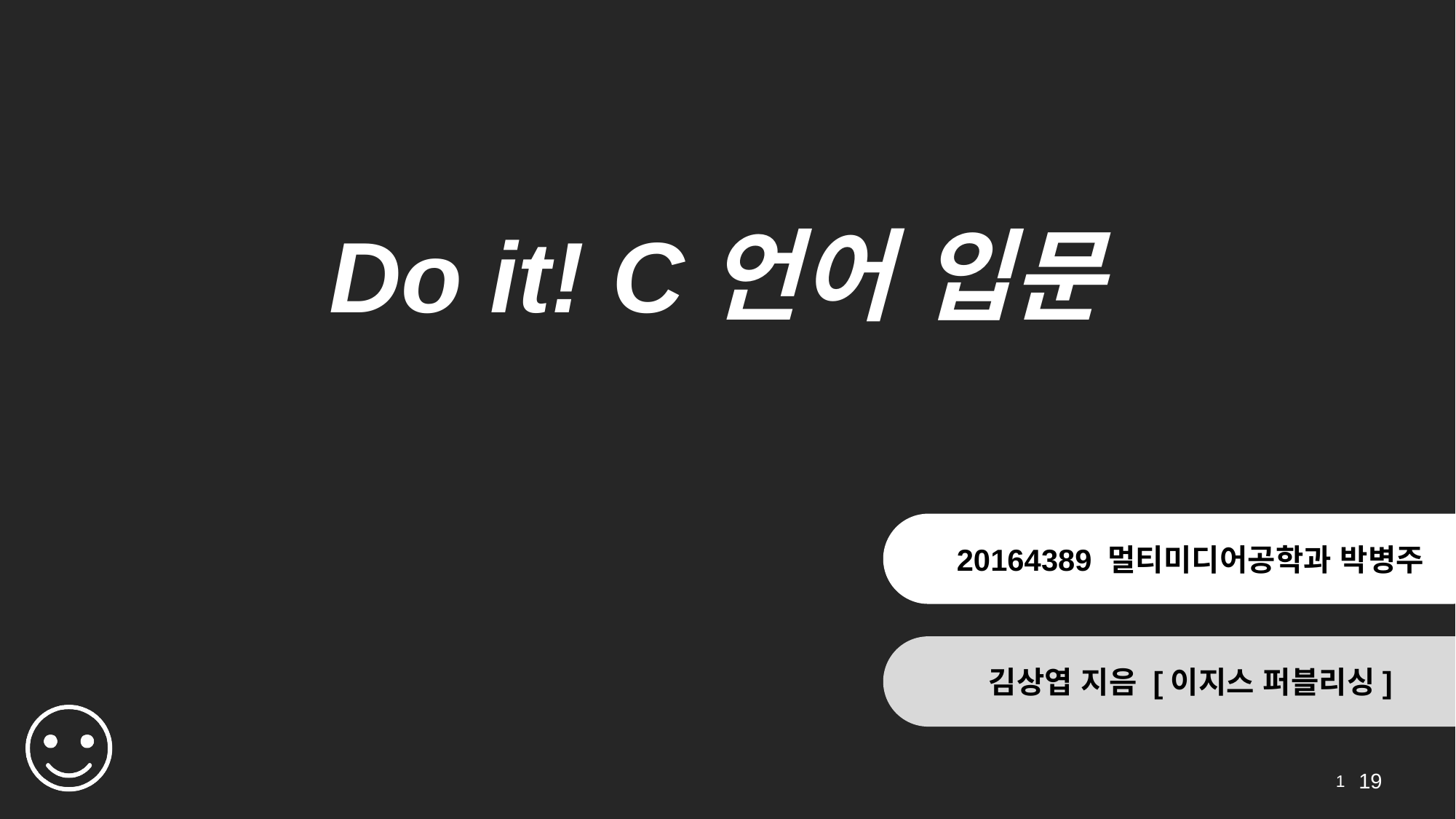

# Do it! C언어 입문
20164389 멀티미디어공학과 박병주
김상엽 지음 [이지스 퍼블리싱]
1